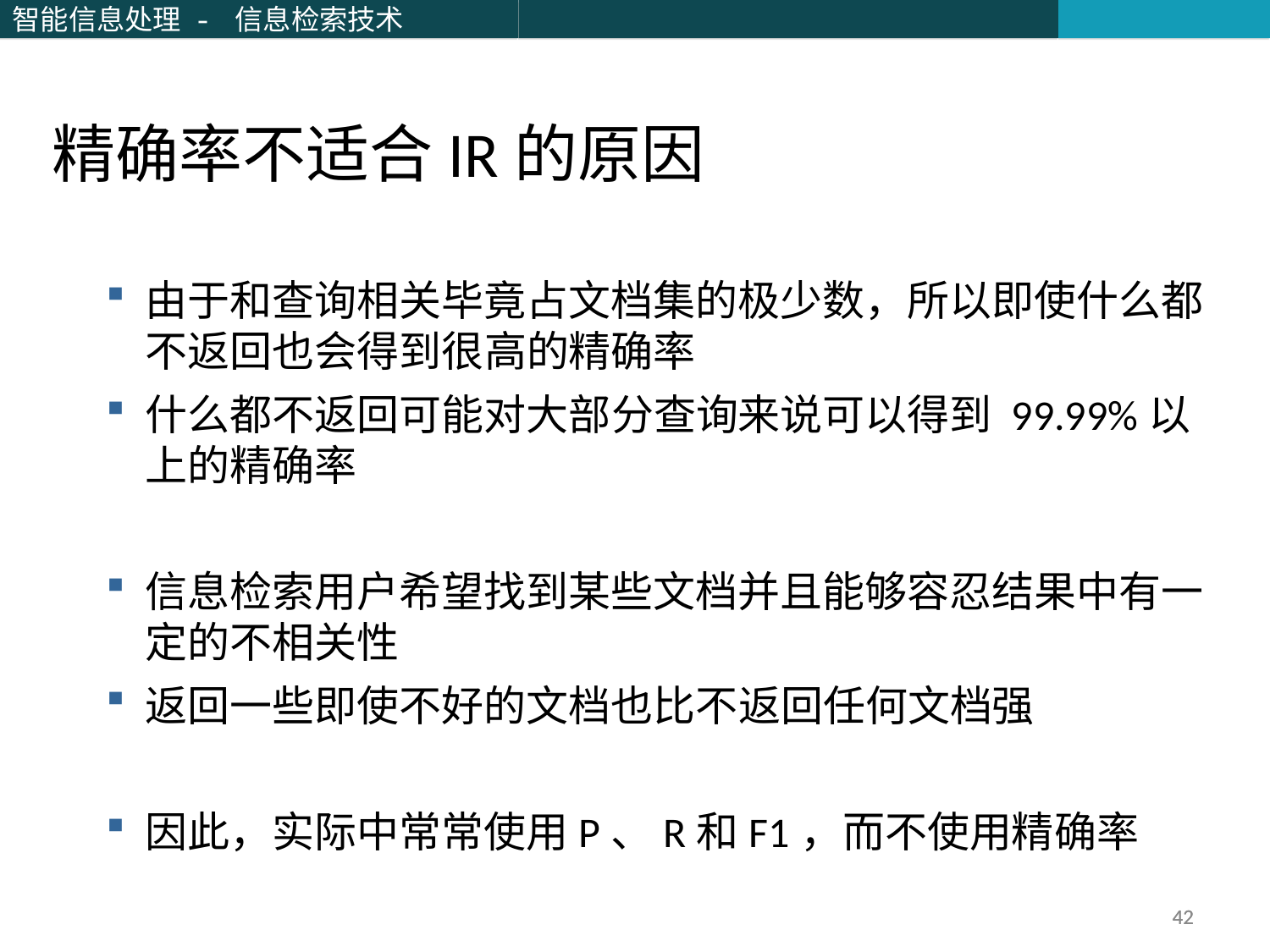

精确率不适合IR的原因
由于和查询相关毕竟占文档集的极少数，所以即使什么都不返回也会得到很高的精确率
什么都不返回可能对大部分查询来说可以得到 99.99%以上的精确率

信息检索用户希望找到某些文档并且能够容忍结果中有一定的不相关性
返回一些即使不好的文档也比不返回任何文档强

因此，实际中常常使用P、R和F1，而不使用精确率
42
42